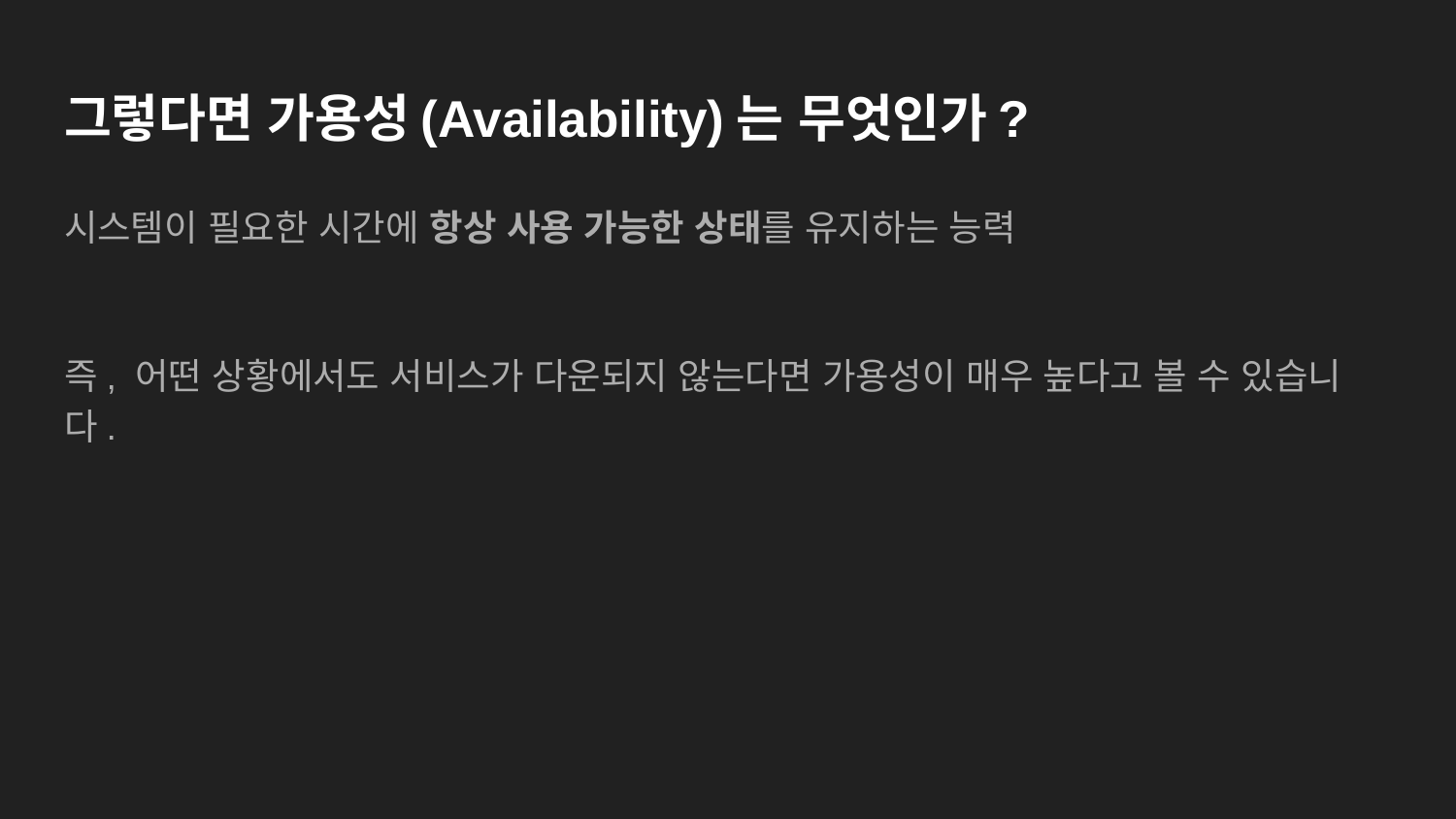

# 그렇다면 가용성(Availability)는 무엇인가?
시스템이 필요한 시간에 항상 사용 가능한 상태를 유지하는 능력

즉, 어떤 상황에서도 서비스가 다운되지 않는다면 가용성이 매우 높다고 볼 수 있습니다.